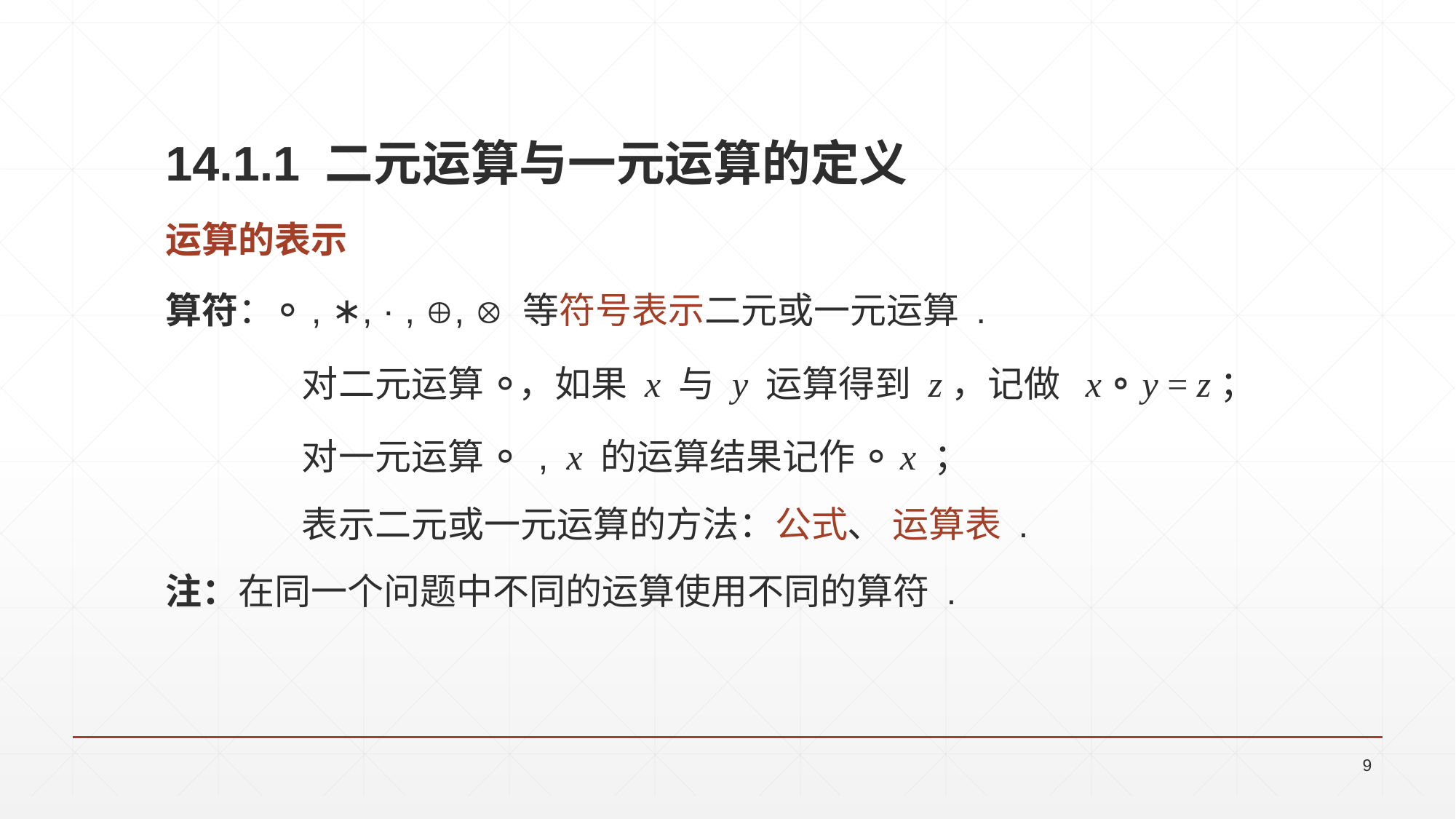

# 14.1.1 二元运算与一元运算的定义
运算的表示
算符：∘, ∗, · , ⊕, ⊗ 等符号表示二元或一元运算 .
		对二元运算 ∘，如果 x 与 y 运算得到 z，记做  x ∘ y = z；
		对一元运算 ∘ ,  x 的运算结果记作 ∘x ；
		表示二元或一元运算的方法：公式、 运算表 .
注：在同一个问题中不同的运算使用不同的算符 .
9